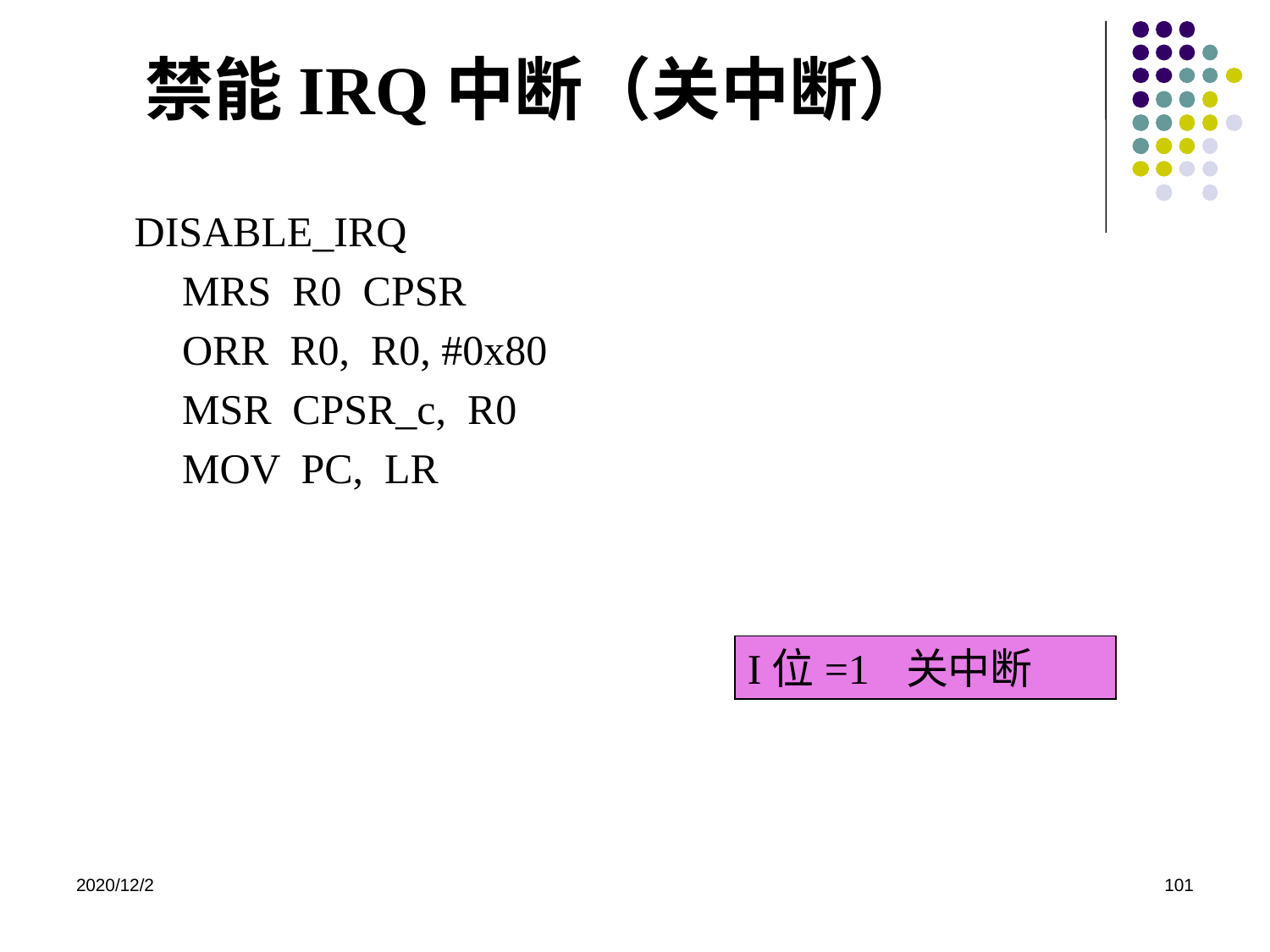

# 禁能IRQ中断（关中断）
DISABLE_IRQ
	MRS  R0  CPSR
	ORR  R0,  R0, #0x80
	MSR  CPSR_c,  R0
	MOV  PC,  LR
I位=1  关中断
2020/12/2
101